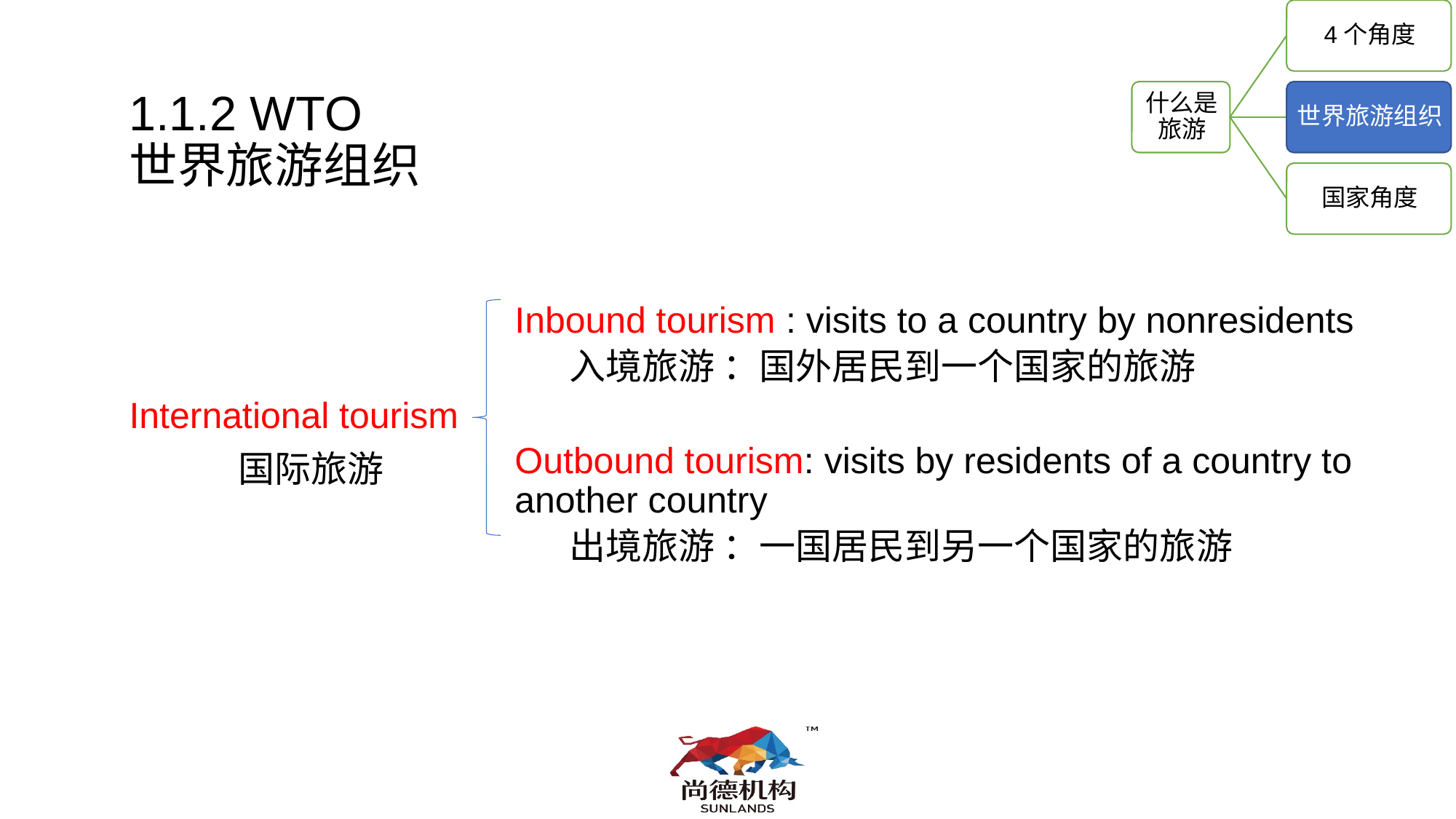

什么是旅游

4个角度

世界旅游组织

国家角度
1.1.2 WTO
世界旅游组织
Inbound tourism : visits to a country by nonresidents
入境旅游 ：国外居民到一个国家的旅游

Outbound tourism: visits by residents of a country to another country
出境旅游 ：一国居民到另一个国家的旅游

International tourism
	国际旅游